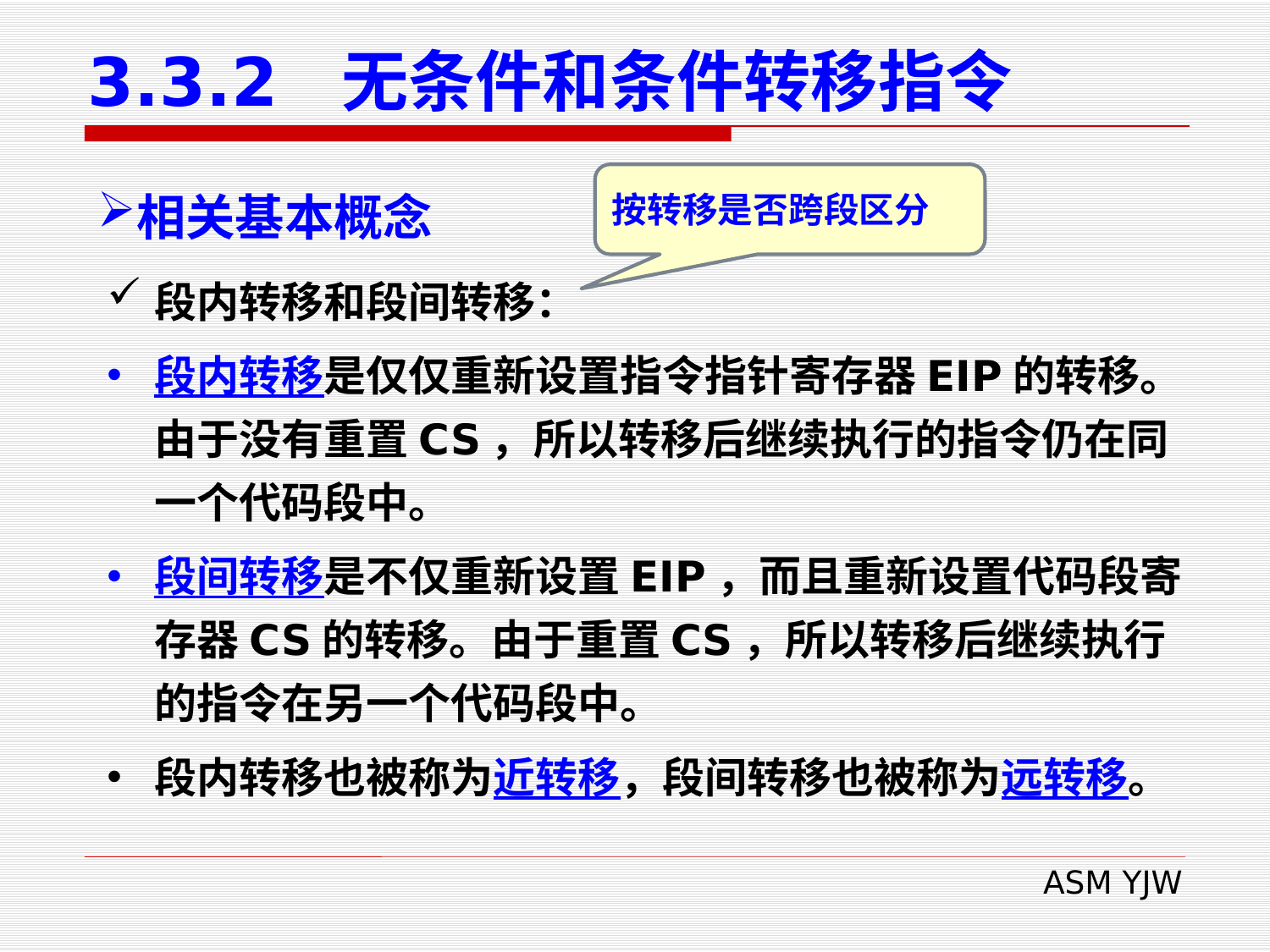

# 3.3.2  无条件和条件转移指令
相关基本概念
按转移是否跨段区分
段内转移和段间转移：
段内转移是仅仅重新设置指令指针寄存器EIP的转移。由于没有重置CS，所以转移后继续执行的指令仍在同一个代码段中。
段间转移是不仅重新设置EIP，而且重新设置代码段寄存器CS的转移。由于重置CS，所以转移后继续执行的指令在另一个代码段中。
段内转移也被称为近转移，段间转移也被称为远转移。